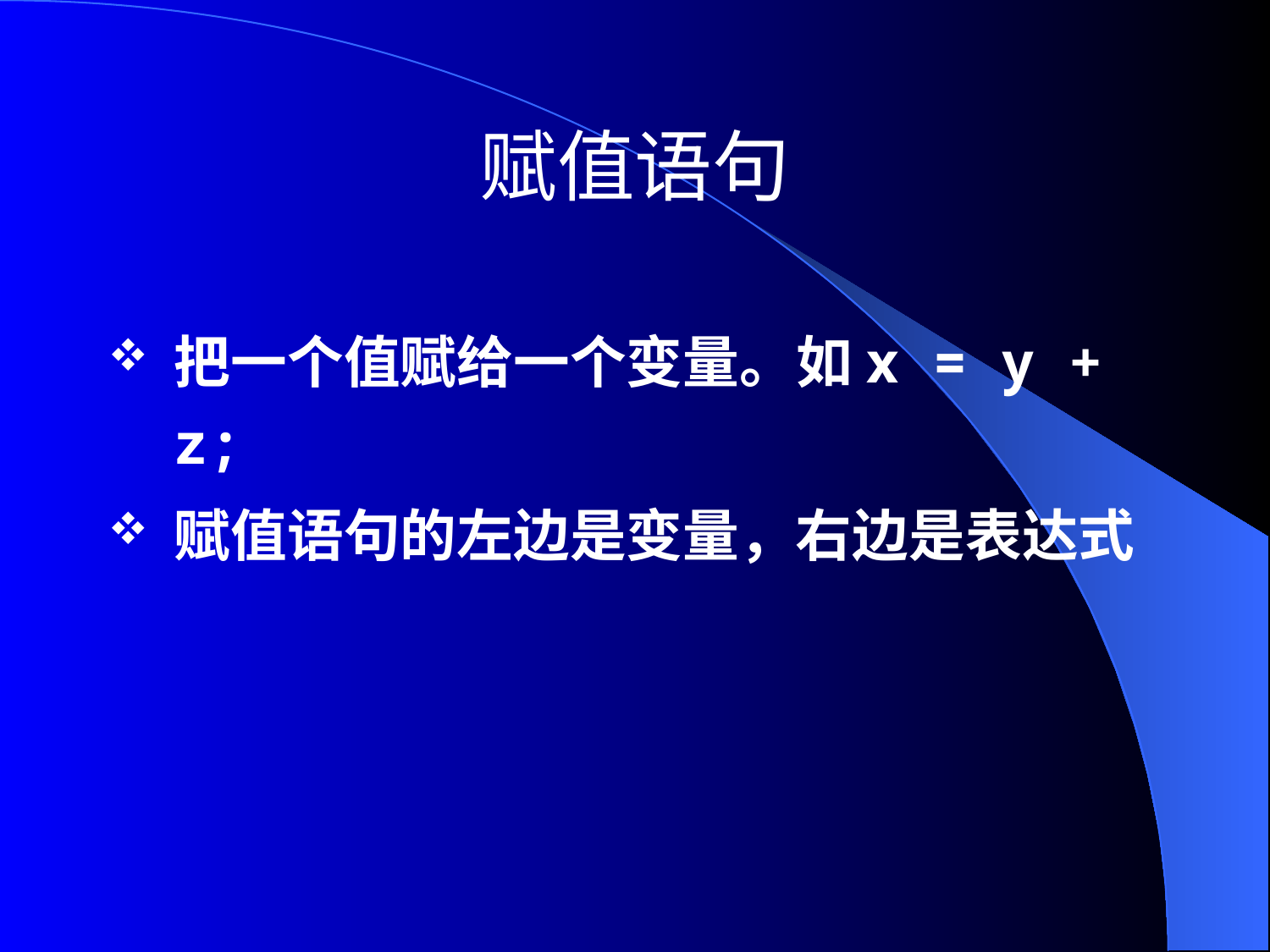

# 赋值语句
把一个值赋给一个变量。如x = y + z;
赋值语句的左边是变量，右边是表达式